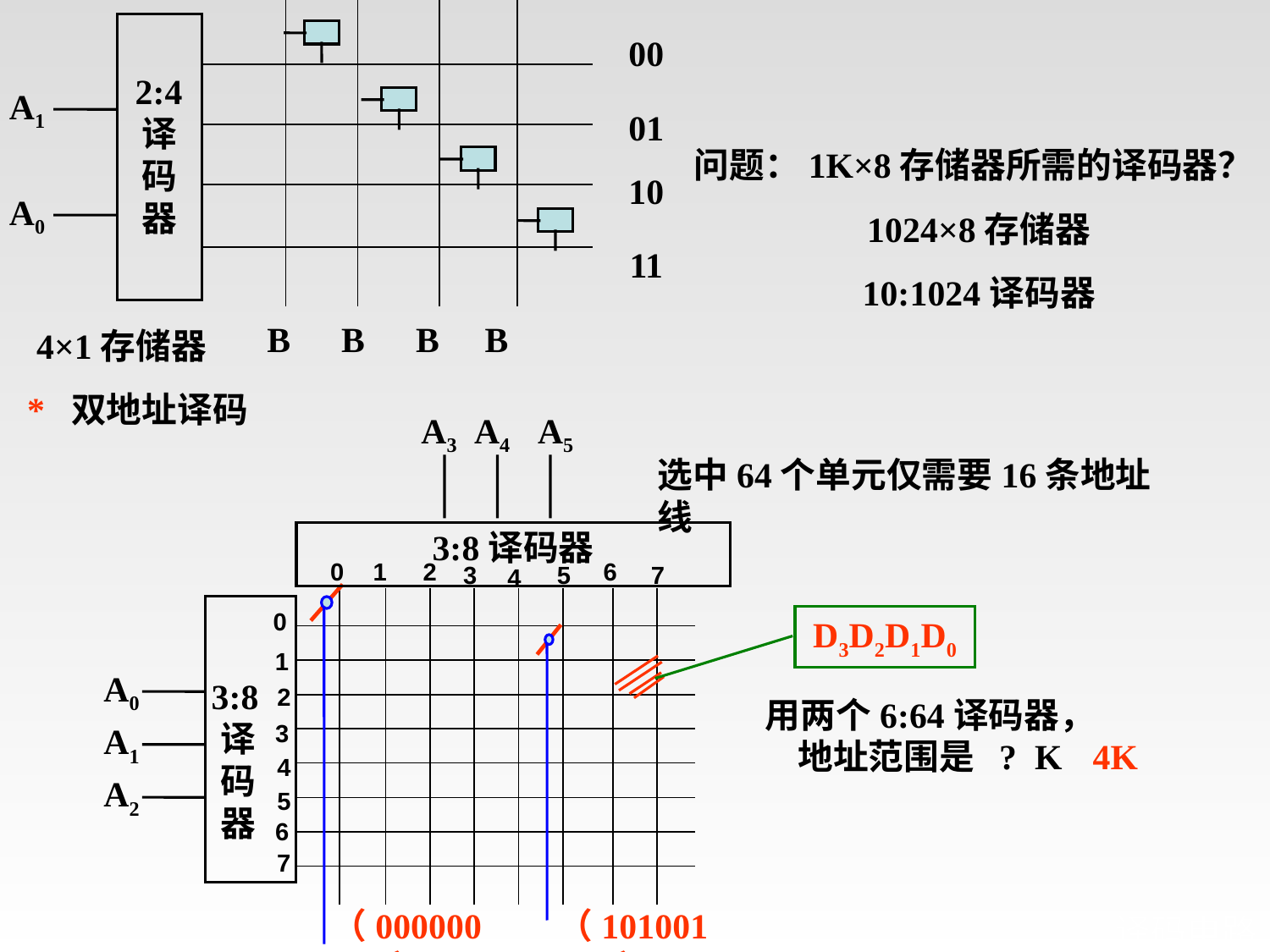

|  |  |  |  |  |
| --- | --- | --- | --- | --- |
|  |  |  |  |  |
|  |  |  |  |  |
|  |  |  |  |  |
|  |  |  |  |  |

00

2:4译码器
A1

01

10
A0

11
B          B          B         B
问题：1K×8存储器所需的译码器？
1024×8存储器
10:1024译码器
4×1存储器
*  双地址译码
A3
A4
A5

3:8译码器

1
2
6
0
3
5
7
4

0
1
A0
3:8译码器
2

A1
3

4
A2
5

6
7
选中64个单元仅需要16条地址线

|  |  |  |  |  |  |  |  |  |
| --- | --- | --- | --- | --- | --- | --- | --- | --- |
|  |  |  |  |  |  |  |  |  |
|  |  |  |  |  |  |  |  |  |
|  |  |  |  |  |  |  |  |  |
|  |  |  |  |  |  |  |  |  |
|  |  |  |  |  |  |  |  |  |
|  |  |  |  |  |  |  |  |  |
|  |  |  |  |  |  |  |  |  |
|  |  |  |  |  |  |  |  |  |
D3D2D1D0

用两个6:64译码器，地址范围是  ?  K
4K
（000000）
（101001）
# 译码电路